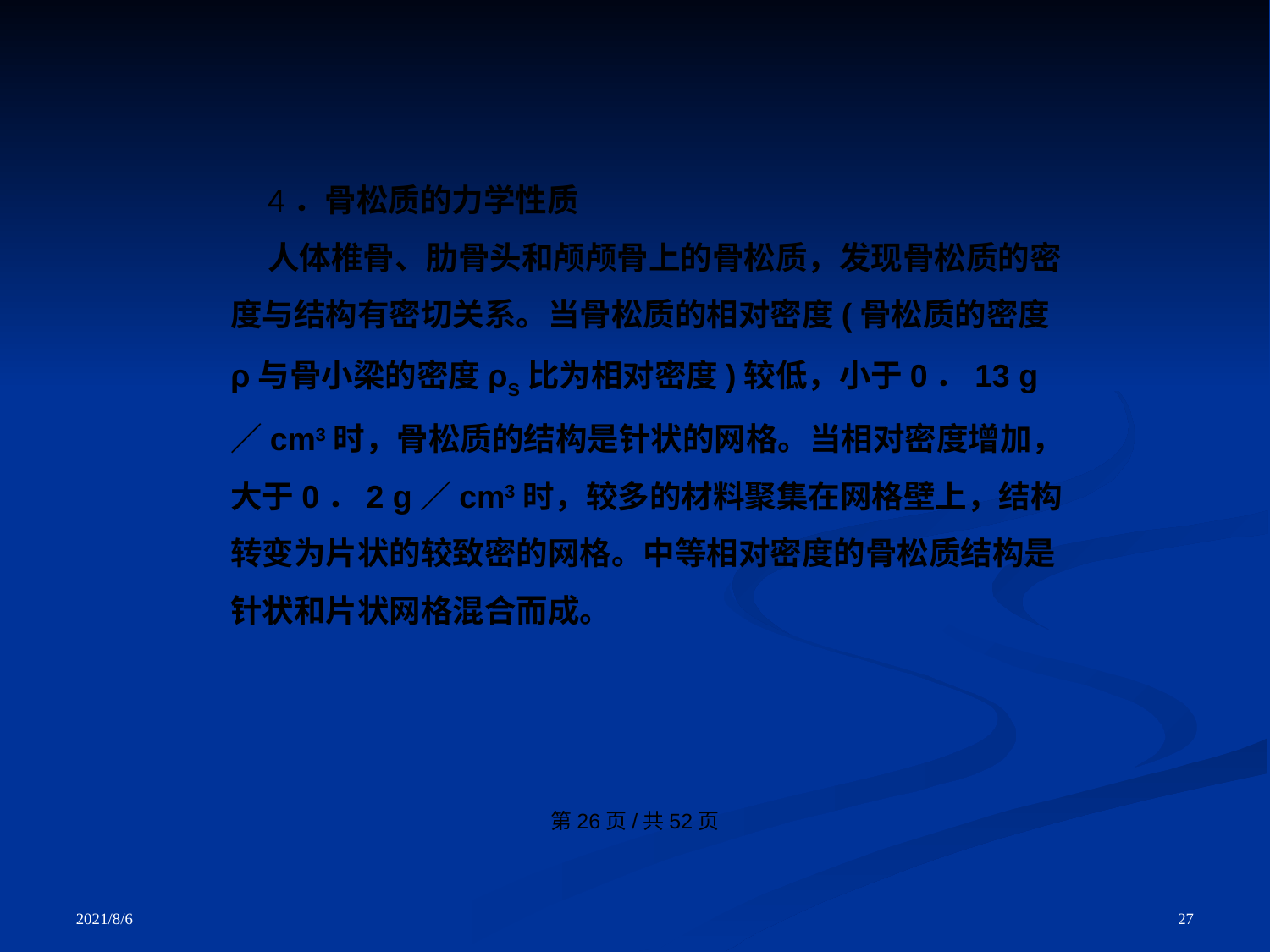

第26页/共52页
4．骨松质的力学性质
人体椎骨、肋骨头和颅颅骨上的骨松质，发现骨松质的密度与结构有密切关系。当骨松质的相对密度(骨松质的密度ρ与骨小梁的密度ρS比为相对密度)较低，小于0．13 g／cm3时，骨松质的结构是针状的网格。当相对密度增加，大于0．2 g／cm3时，较多的材料聚集在网格壁上，结构转变为片状的较致密的网格。中等相对密度的骨松质结构是针状和片状网格混合而成。
27
2021/8/6